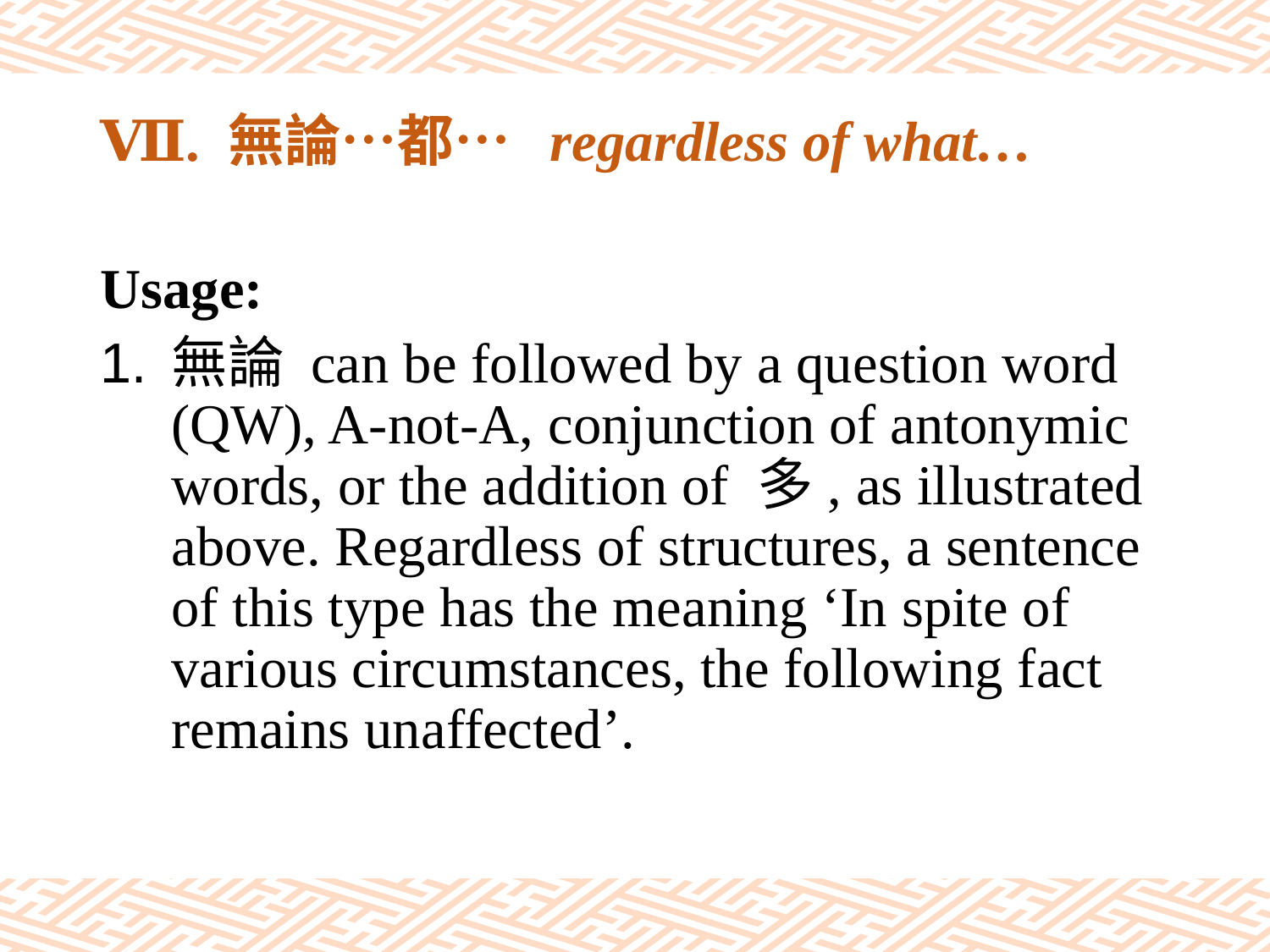

# Ⅶ. 無論…都…  regardless of what…
Usage:
無論 can be followed by a question word (QW), A-not-A, conjunction of antonymic words, or the addition of 多, as illustrated above. Regardless of structures, a sentence of this type has the meaning ‘In spite of various circumstances, the following fact remains unaffected’.